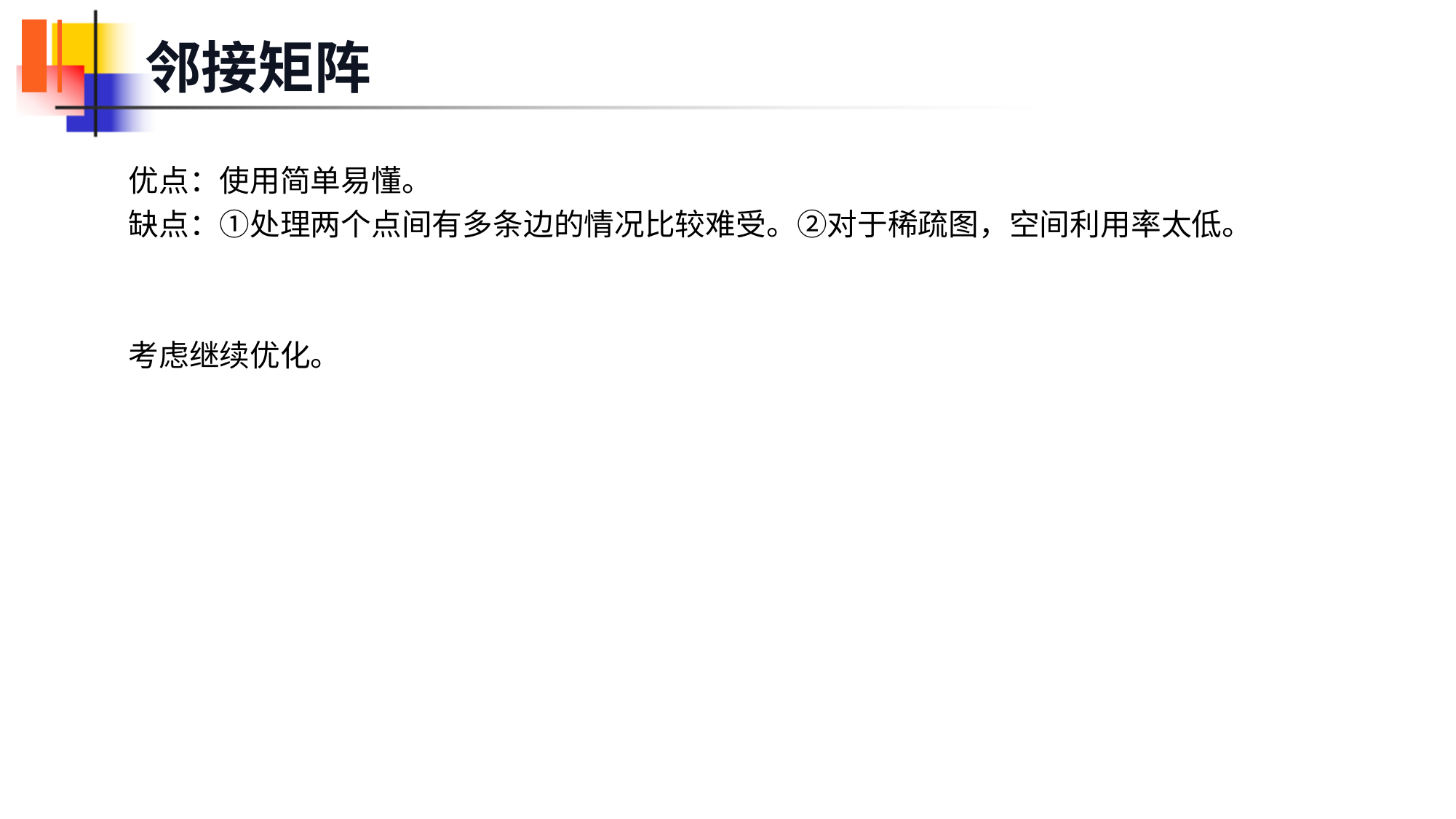

邻接矩阵

     优点：使用简单易懂。
     缺点：①处理两个点间有多条边的情况比较难受。②对于稀疏图，空间利用率太低。

     考虑继续优化。